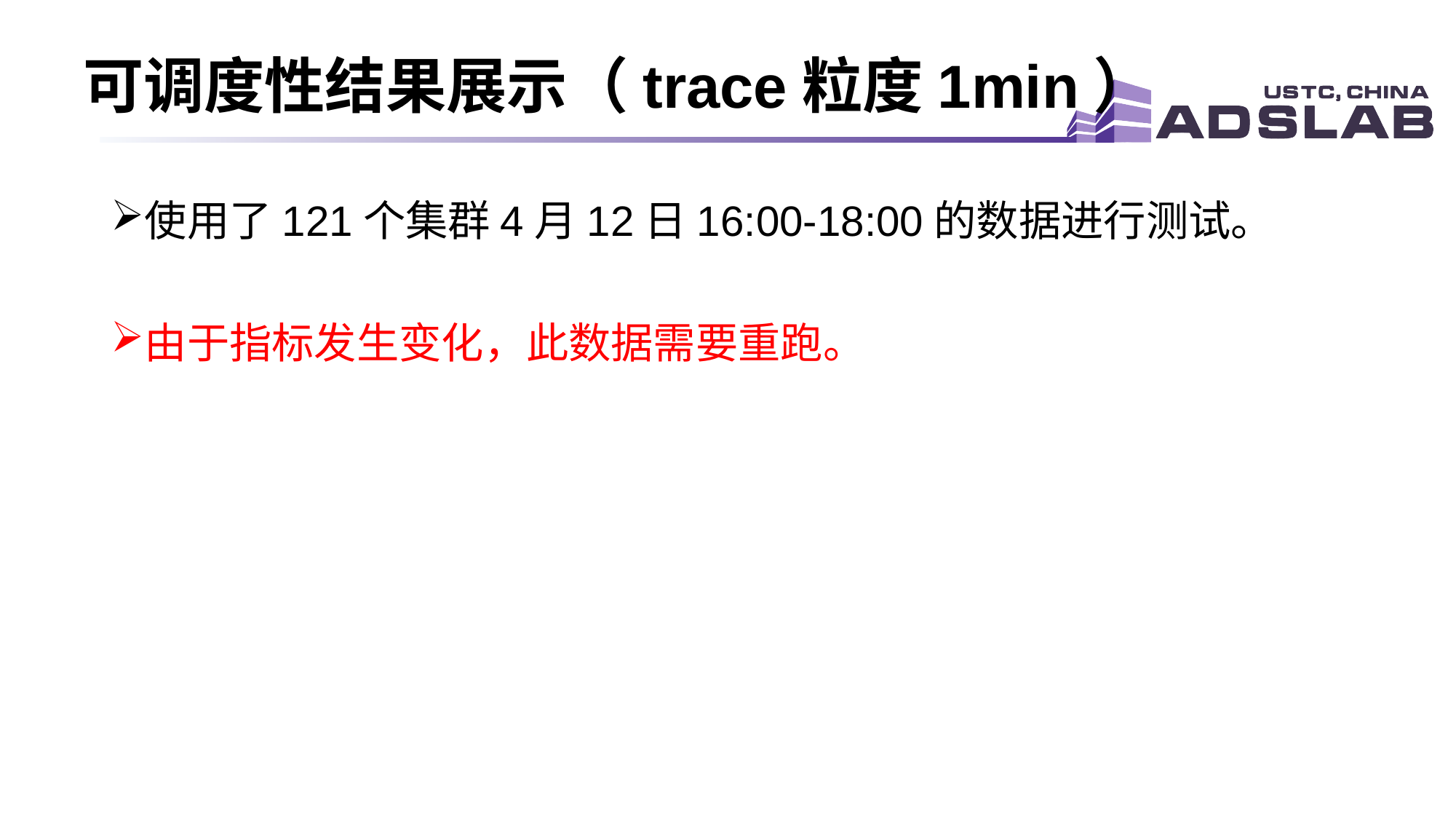

# 可调度性结果展示（trace粒度1min）
使用了121个集群4月12日16:00-18:00的数据进行测试。

由于指标发生变化，此数据需要重跑。
45